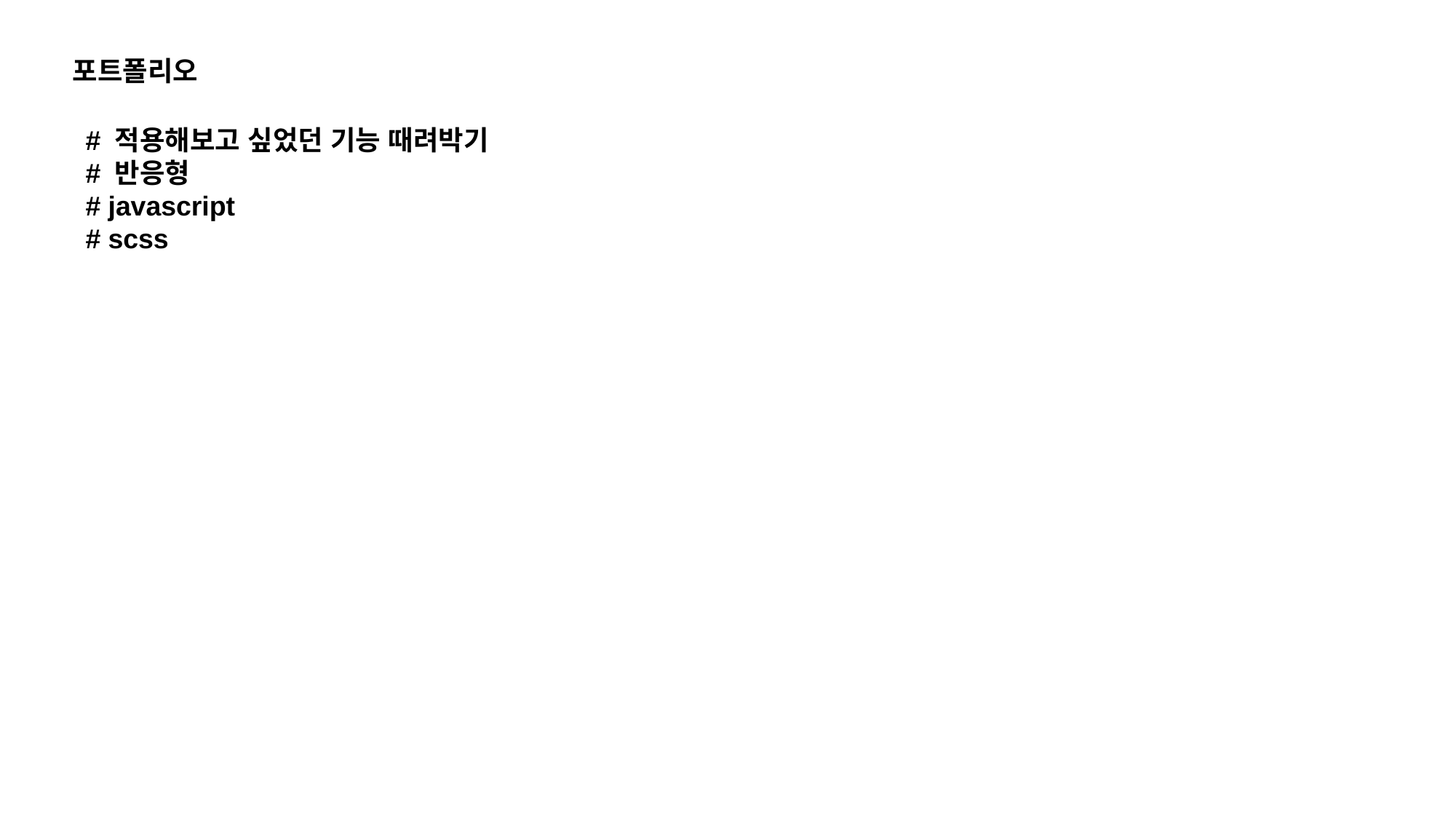

포트폴리오
# 적용해보고 싶었던 기능 때려박기
# 반응형
# javascript
# scss